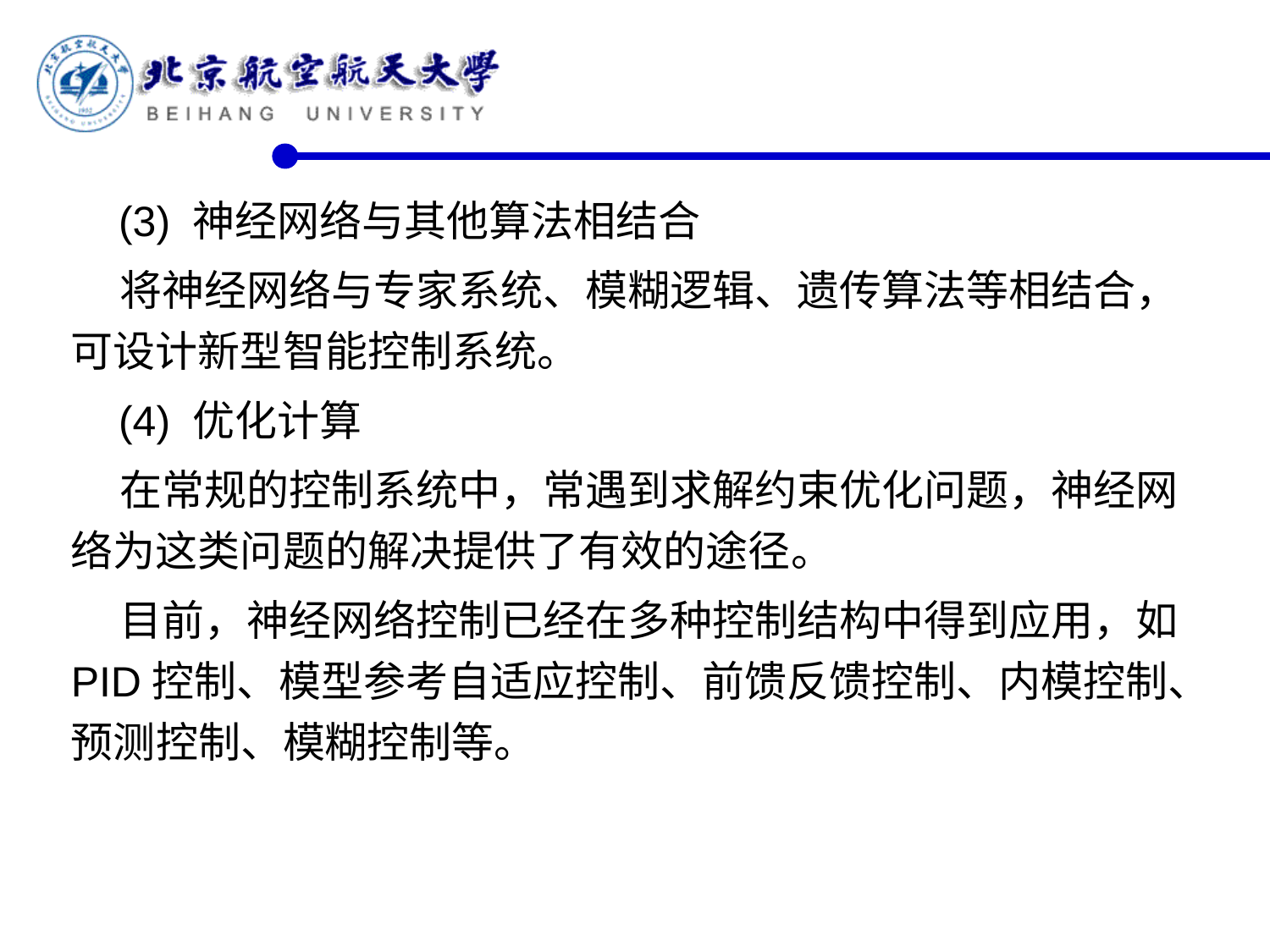

(3) 神经网络与其他算法相结合
    将神经网络与专家系统、模糊逻辑、遗传算法等相结合，可设计新型智能控制系统。
    (4) 优化计算
    在常规的控制系统中，常遇到求解约束优化问题，神经网络为这类问题的解决提供了有效的途径。
    目前，神经网络控制已经在多种控制结构中得到应用，如PID控制、模型参考自适应控制、前馈反馈控制、内模控制、预测控制、模糊控制等。